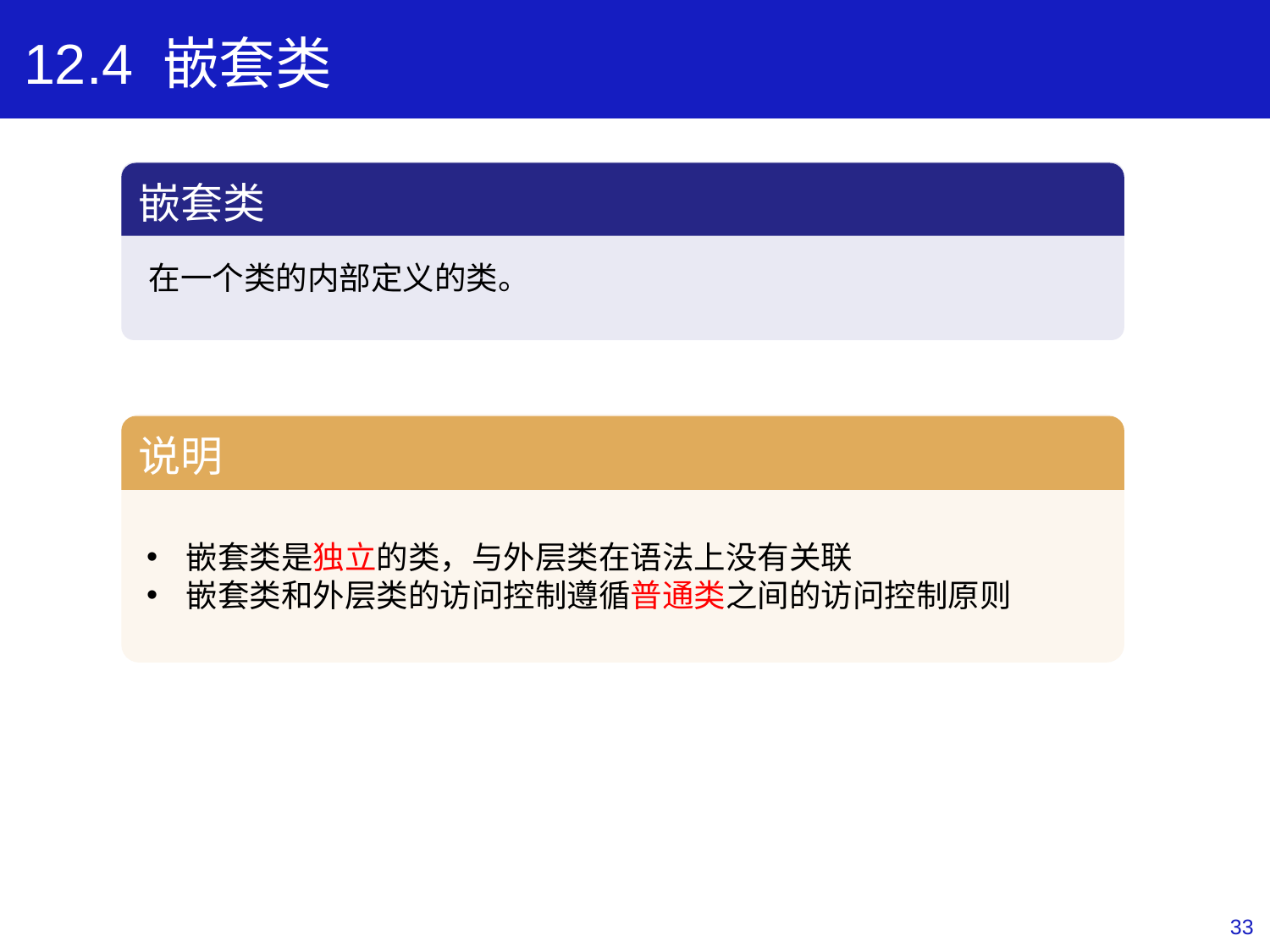

12.4 嵌套类

嵌套类
在一个类的内部定义的类。

说明
嵌套类是独立的类，与外层类在语法上没有关联
嵌套类和外层类的访问控制遵循普通类之间的访问控制原则
33